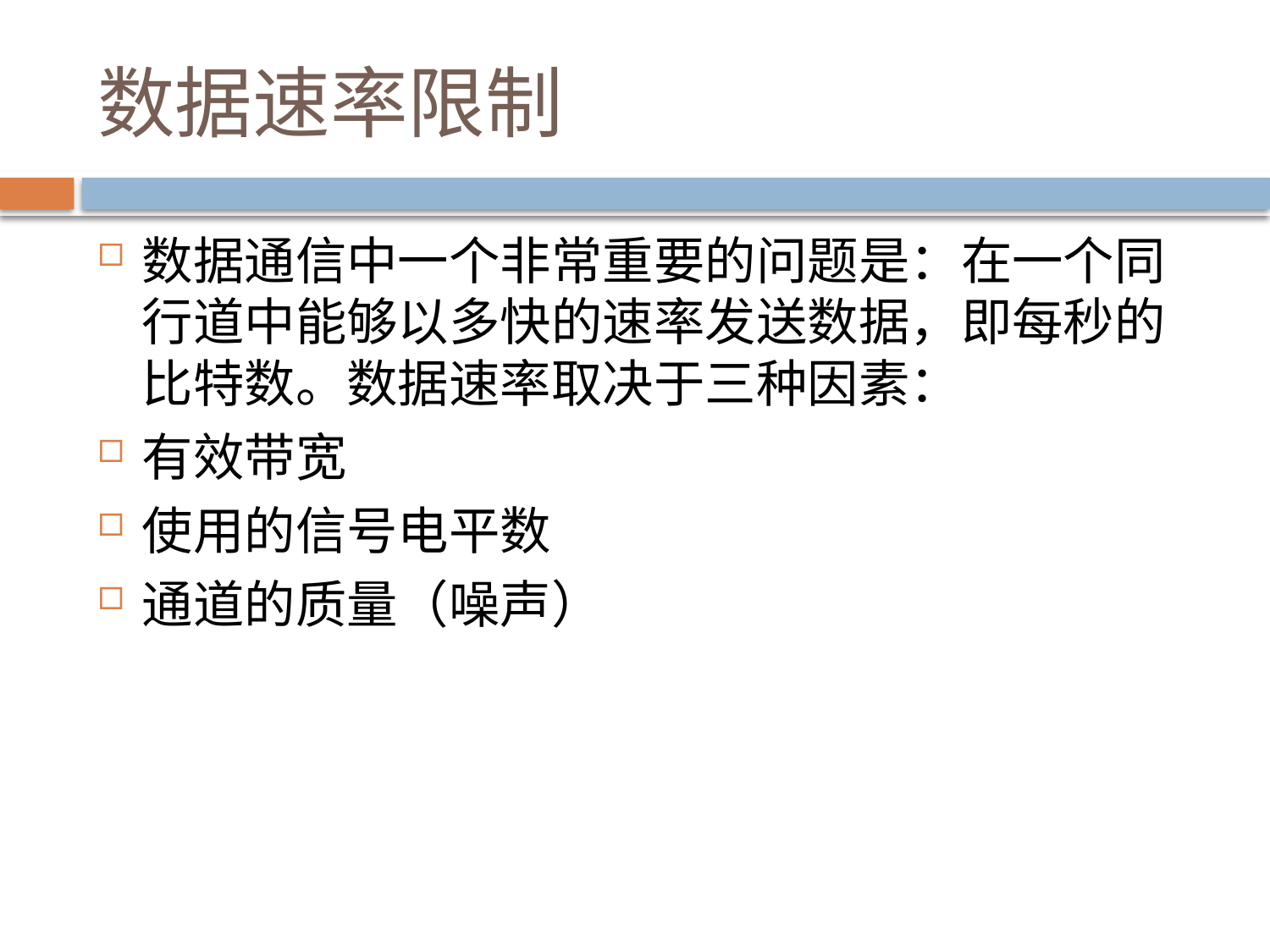

# 数据速率限制
数据通信中一个非常重要的问题是：在一个同行道中能够以多快的速率发送数据，即每秒的比特数。数据速率取决于三种因素：
有效带宽
使用的信号电平数
通道的质量（噪声）